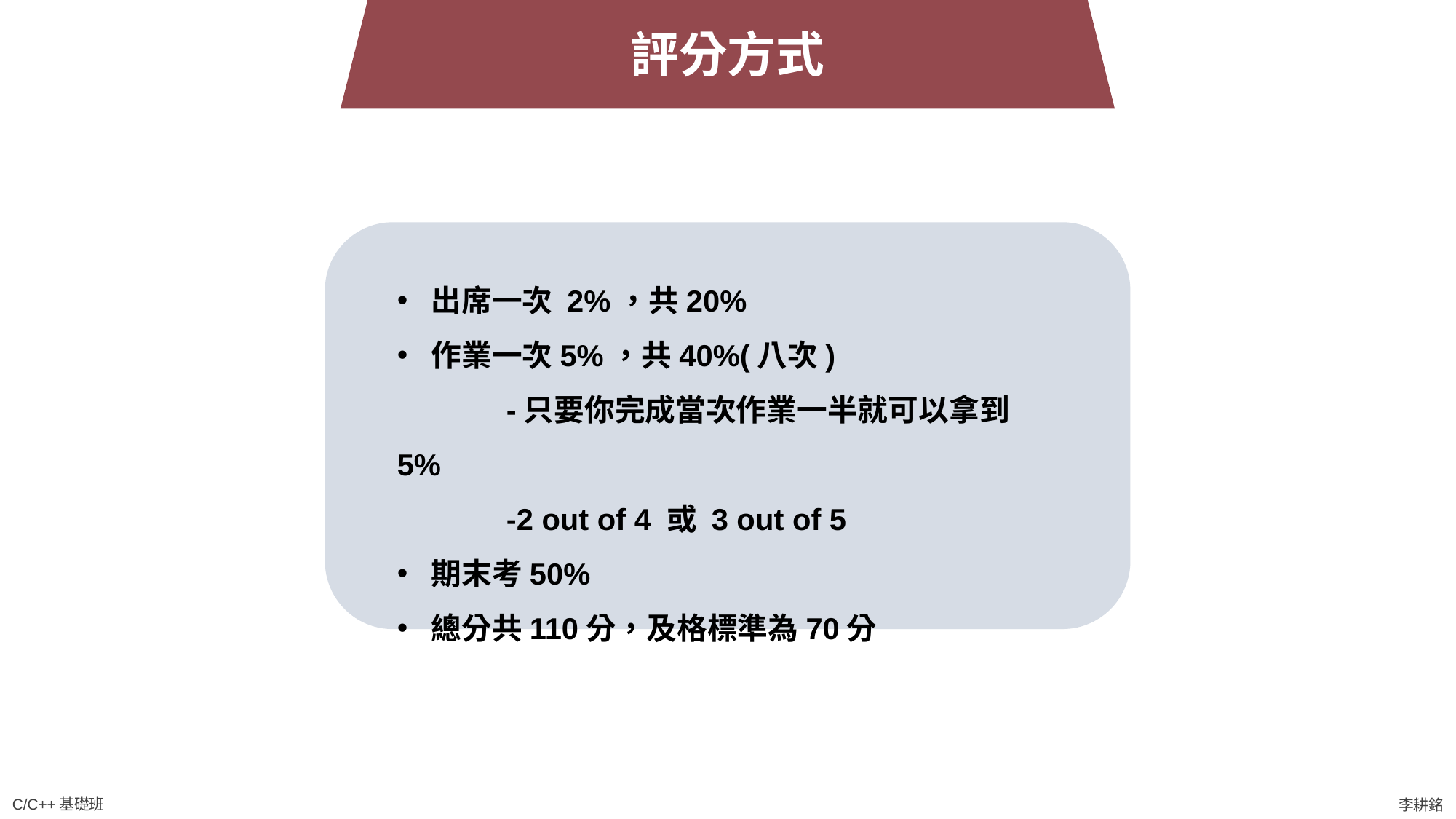

評分方式

出席一次 2%，共20%
作業一次5%，共40%(八次)
	-只要你完成當次作業一半就可以拿到5%
	-2 out of 4 或 3 out of 5
期末考50%
總分共110分，及格標準為70分
C/C++基礎班
李耕銘